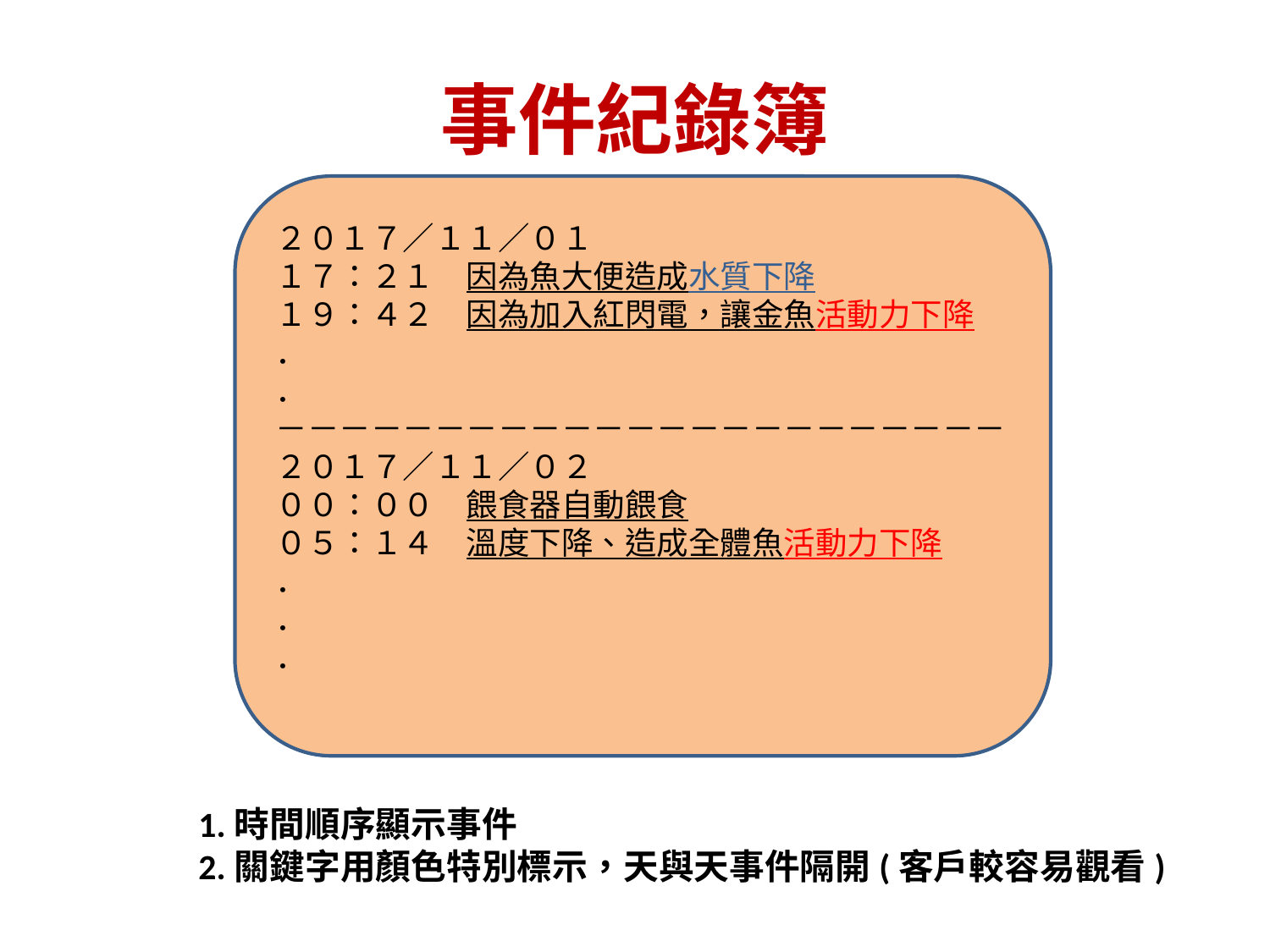

# 事件紀錄簿
２０１７／１１／０１
１７：２１　因為魚大便造成水質下降
１９：４２　因為加入紅閃電，讓金魚活動力下降
．
．
－－－－－－－－－－－－－－－－－－－－－－－
２０１７／１１／０２
００：００　餵食器自動餵食
０５：１４　溫度下降、造成全體魚活動力下降
．
．
．

1.時間順序顯示事件
2.關鍵字用顏色特別標示，天與天事件隔開(客戶較容易觀看)